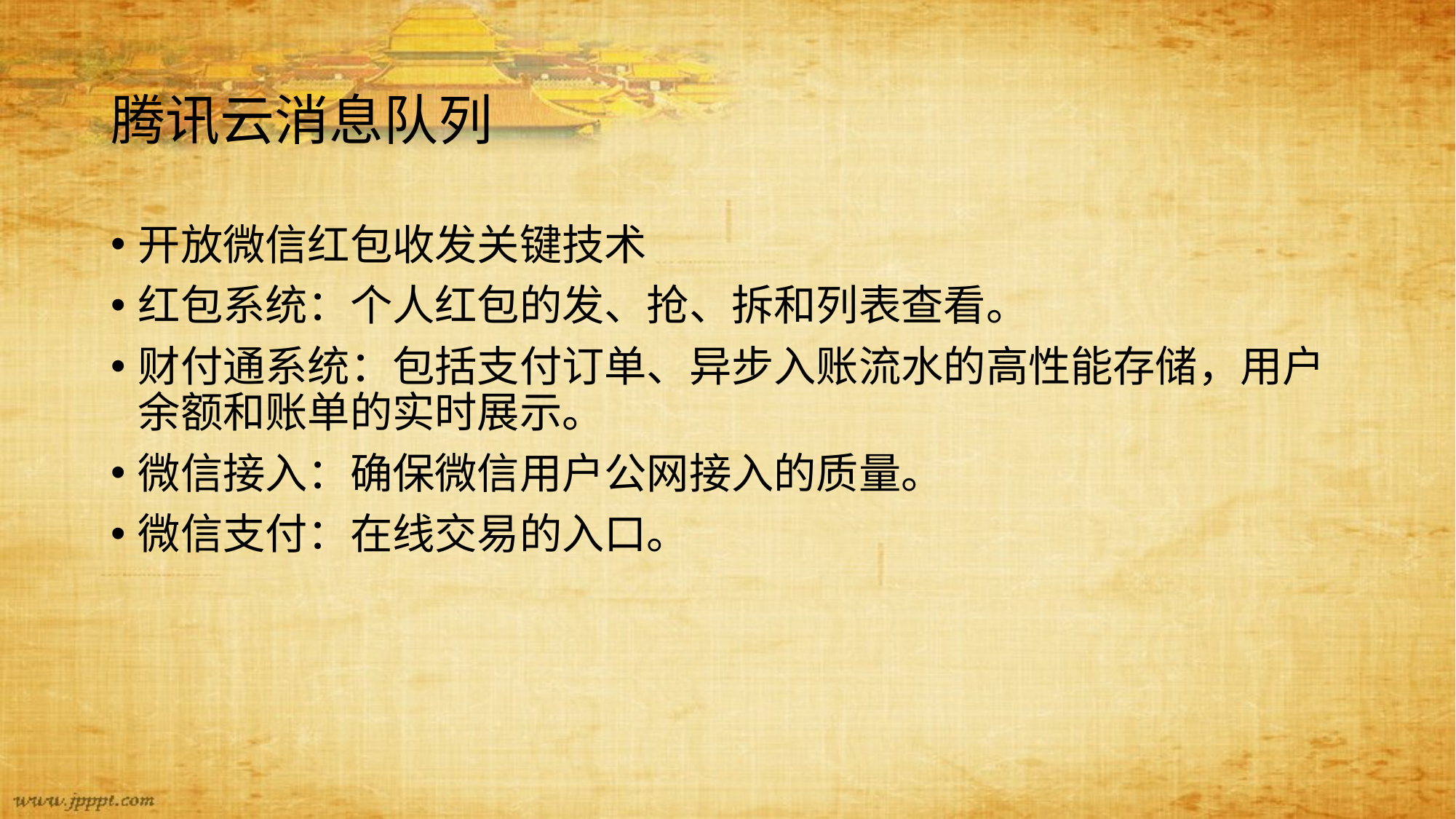

# 腾讯云消息队列
开放微信红包收发关键技术
红包系统：个人红包的发、抢、拆和列表查看。
财付通系统：包括支付订单、异步入账流水的高性能存储，用户余额和账单的实时展示。
微信接入：确保微信用户公网接入的质量。
微信支付：在线交易的入口。